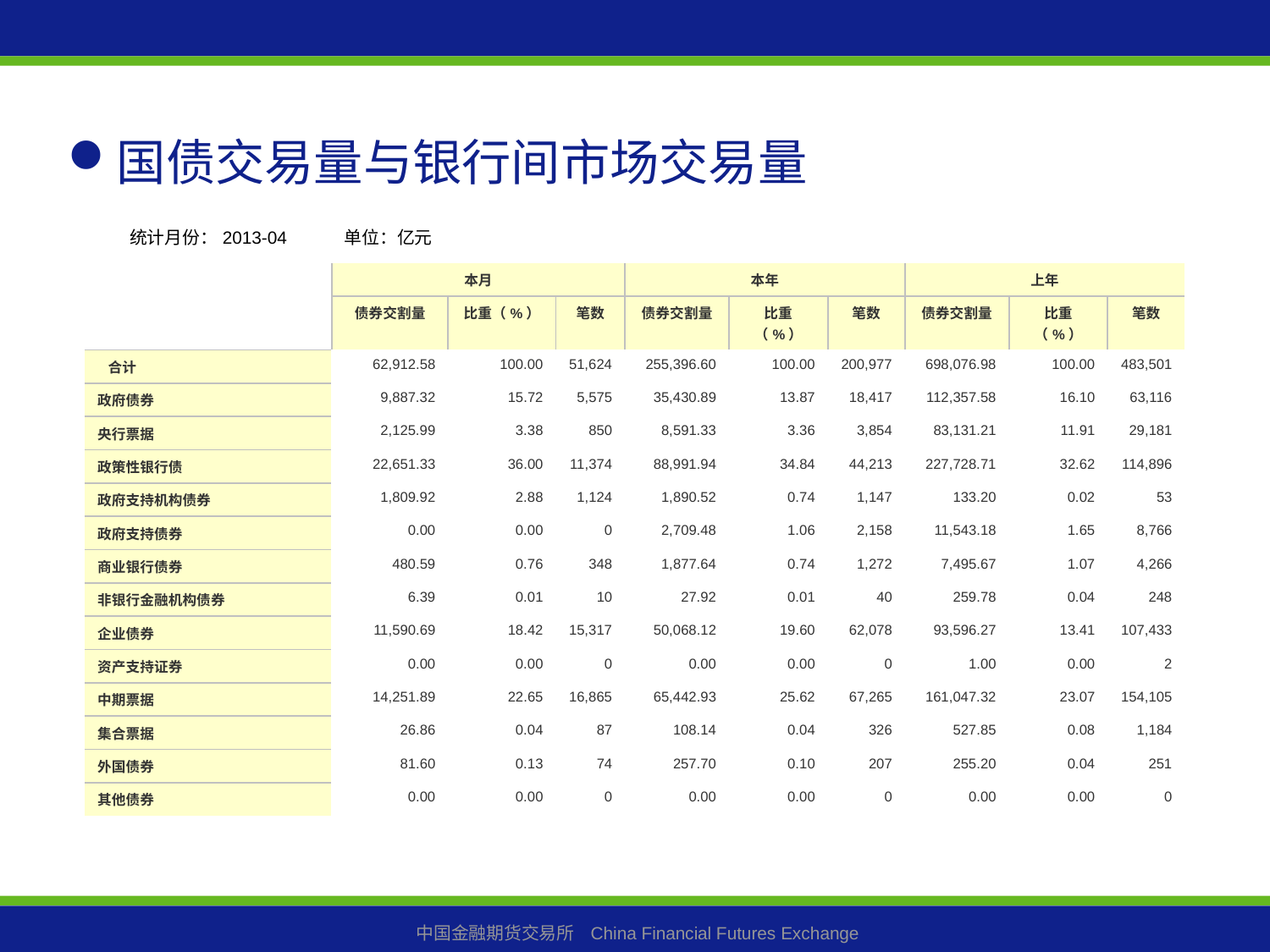

国债交易量与银行间市场交易量
| 统计月份：2013-04 | 单位：亿元 |  |  |  |  |  |  |  |  |
| --- | --- | --- | --- | --- | --- | --- | --- | --- | --- |
|  | 本月 |  |  | 本年 |  |  | 上年 |  |  |
|  | 债券交割量 | 比重（%） | 笔数 | 债券交割量 | 比重（%） | 笔数 | 债券交割量 | 比重（%） | 笔数 |
| 合计 | 62,912.58 | 100.00 | 51,624 | 255,396.60 | 100.00 | 200,977 | 698,076.98 | 100.00 | 483,501 |
| 政府债券 | 9,887.32 | 15.72 | 5,575 | 35,430.89 | 13.87 | 18,417 | 112,357.58 | 16.10 | 63,116 |
| 央行票据 | 2,125.99 | 3.38 | 850 | 8,591.33 | 3.36 | 3,854 | 83,131.21 | 11.91 | 29,181 |
| 政策性银行债 | 22,651.33 | 36.00 | 11,374 | 88,991.94 | 34.84 | 44,213 | 227,728.71 | 32.62 | 114,896 |
| 政府支持机构债券 | 1,809.92 | 2.88 | 1,124 | 1,890.52 | 0.74 | 1,147 | 133.20 | 0.02 | 53 |
| 政府支持债券 | 0.00 | 0.00 | 0 | 2,709.48 | 1.06 | 2,158 | 11,543.18 | 1.65 | 8,766 |
| 商业银行债券 | 480.59 | 0.76 | 348 | 1,877.64 | 0.74 | 1,272 | 7,495.67 | 1.07 | 4,266 |
| 非银行金融机构债券 | 6.39 | 0.01 | 10 | 27.92 | 0.01 | 40 | 259.78 | 0.04 | 248 |
| 企业债券 | 11,590.69 | 18.42 | 15,317 | 50,068.12 | 19.60 | 62,078 | 93,596.27 | 13.41 | 107,433 |
| 资产支持证券 | 0.00 | 0.00 | 0 | 0.00 | 0.00 | 0 | 1.00 | 0.00 | 2 |
| 中期票据 | 14,251.89 | 22.65 | 16,865 | 65,442.93 | 25.62 | 67,265 | 161,047.32 | 23.07 | 154,105 |
| 集合票据 | 26.86 | 0.04 | 87 | 108.14 | 0.04 | 326 | 527.85 | 0.08 | 1,184 |
| 外国债券 | 81.60 | 0.13 | 74 | 257.70 | 0.10 | 207 | 255.20 | 0.04 | 251 |
| 其他债券 | 0.00 | 0.00 | 0 | 0.00 | 0.00 | 0 | 0.00 | 0.00 | 0 |